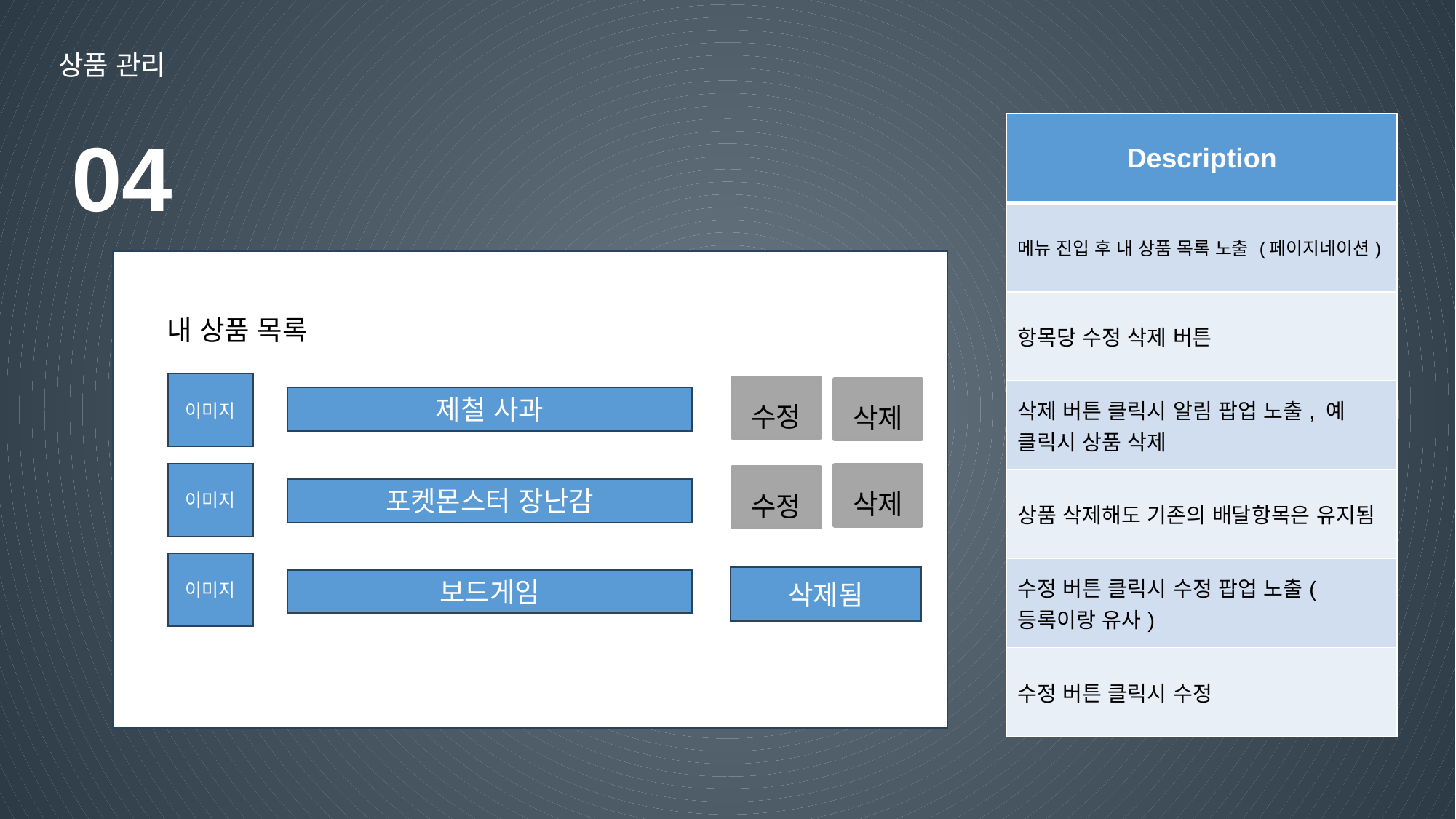

상품 관리
04
| Description |
| --- |
| 메뉴 진입 후 내 상품 목록 노출 (페이지네이션) |
| 항목당 수정 삭제 버튼 |
| 삭제 버튼 클릭시 알림 팝업 노출, 예 클릭시 상품 삭제 |
| 상품 삭제해도 기존의 배달항목은 유지됨 |
| 수정 버튼 클릭시 수정 팝업 노출(등록이랑 유사) |
| 수정 버튼 클릭시 수정 |
이미지
내 상품 목록
이미지
수정
삭제
제철 사과
이미지
삭제
수정
포켓몬스터 장난감
이미지
삭제됨
보드게임